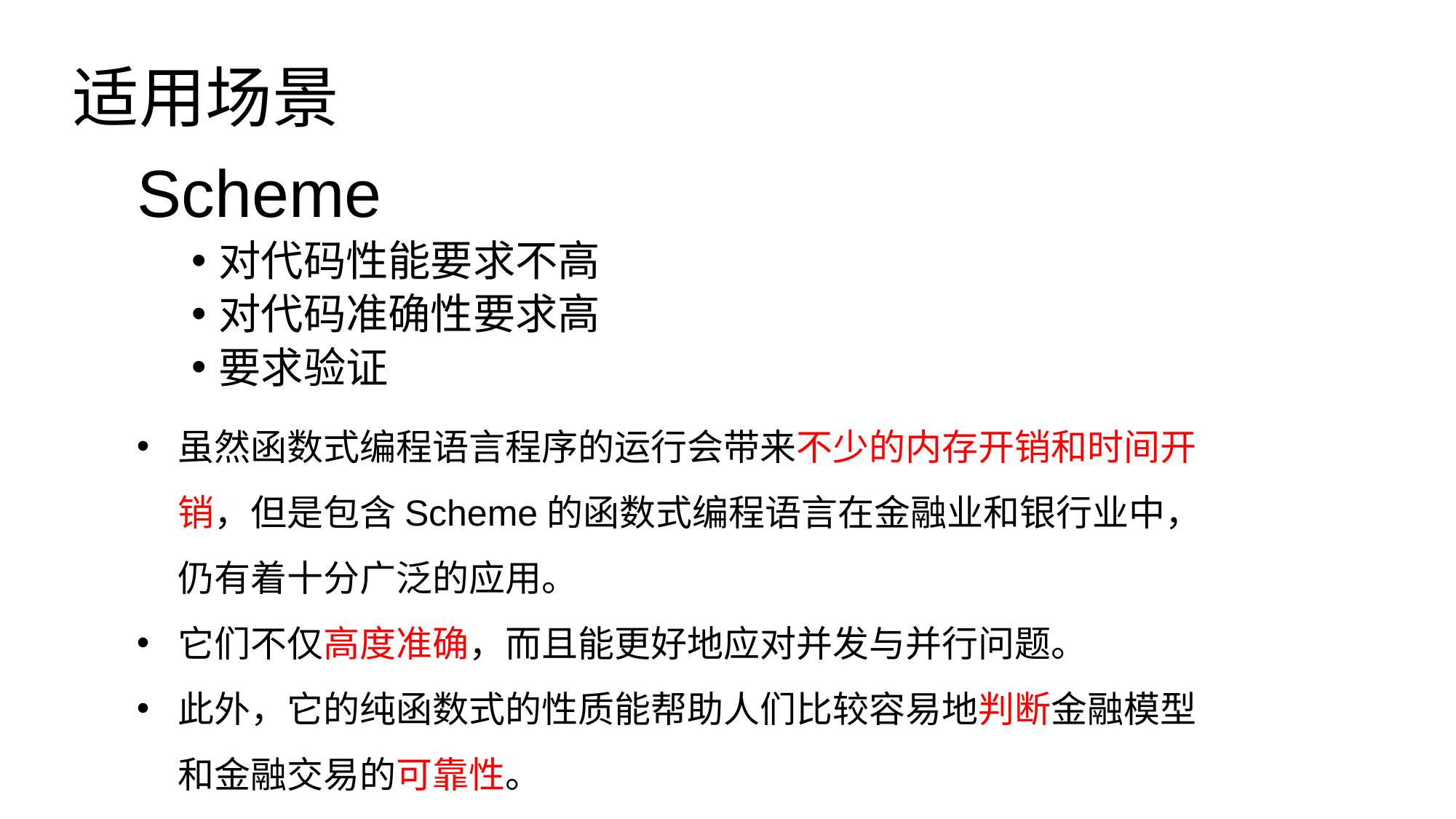

# 适用场景
Scheme
对代码性能要求不高
对代码准确性要求高
要求验证

虽然函数式编程语言程序的运行会带来不少的内存开销和时间开销，但是包含Scheme的函数式编程语言在金融业和银行业中，仍有着十分广泛的应用。
它们不仅高度准确，而且能更好地应对并发与并行问题。
此外，它的纯函数式的性质能帮助人们比较容易地判断金融模型和金融交易的可靠性。